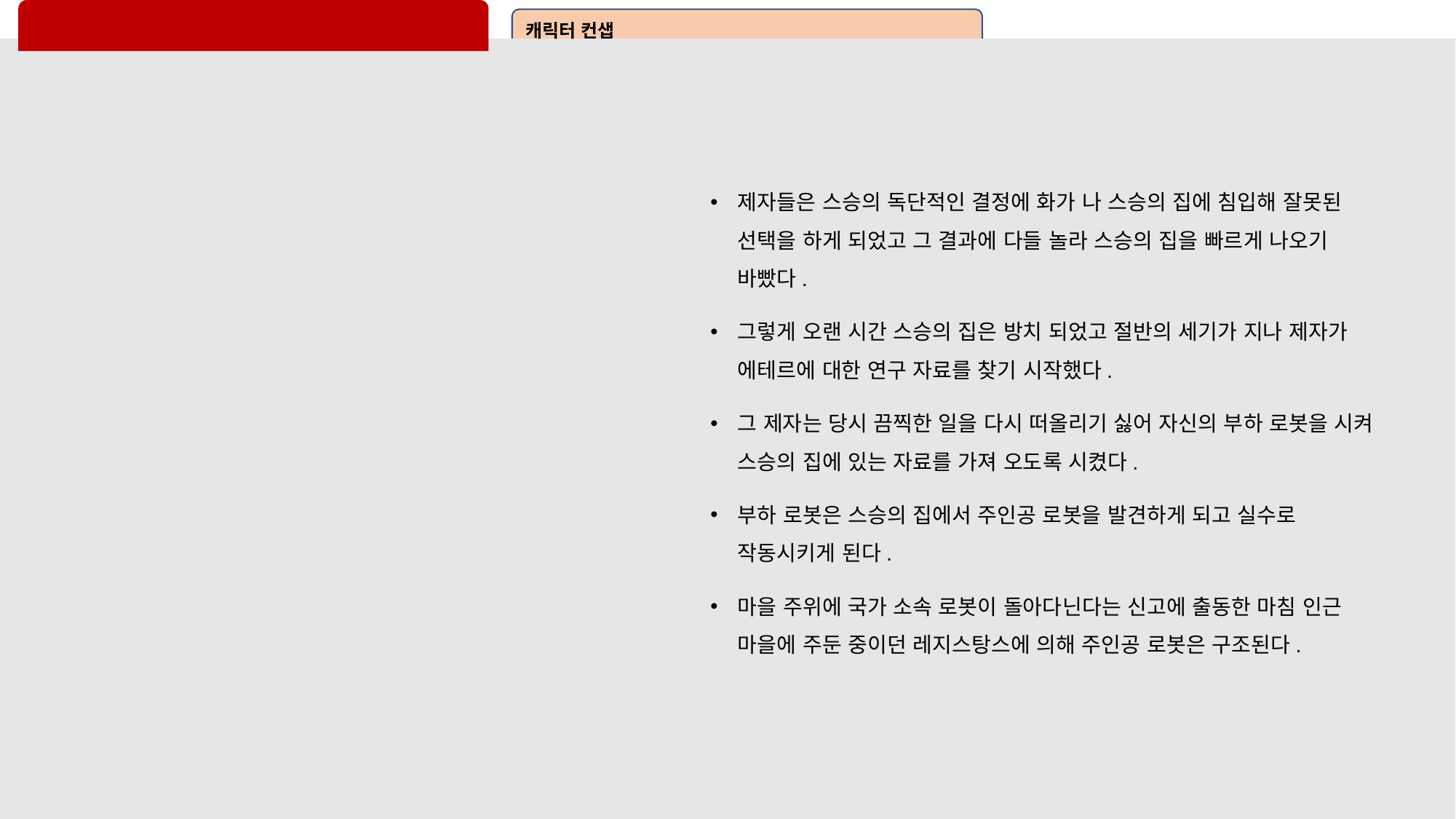

#
캐릭터 컨샙

제자들은 스승의 독단적인 결정에 화가 나 스승의 집에 침입해 잘못된 선택을 하게 되었고 그 결과에 다들 놀라 스승의 집을 빠르게 나오기 바빴다.
그렇게 오랜 시간 스승의 집은 방치 되었고 절반의 세기가 지나 제자가 에테르에 대한 연구 자료를 찾기 시작했다.
그 제자는 당시 끔찍한 일을 다시 떠올리기 싫어 자신의 부하 로봇을 시켜 스승의 집에 있는 자료를 가져 오도록 시켰다.
부하 로봇은 스승의 집에서 주인공 로봇을 발견하게 되고 실수로 작동시키게 된다.
마을 주위에 국가 소속 로봇이 돌아다닌다는 신고에 출동한 마침 인근 마을에 주둔 중이던 레지스탕스에 의해 주인공 로봇은 구조된다.